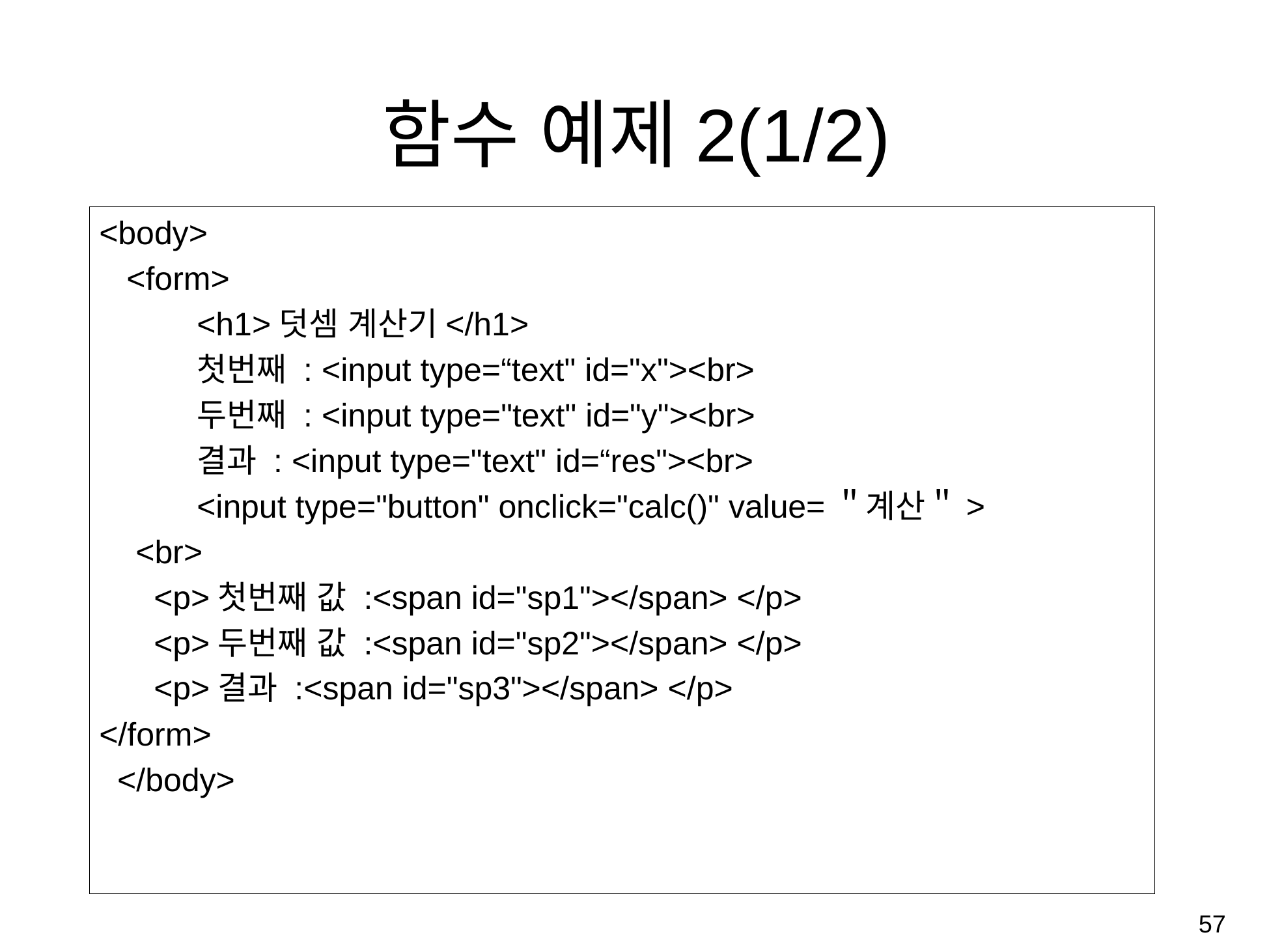

함수 예제2(1/2)
<body>
   <form>
	<h1>덧셈 계산기</h1>
	첫번째 : <input type=“text" id="x"><br>
	두번째 : <input type="text" id="y"><br>
	결과 : <input type="text" id=“res"><br>
	<input type="button" onclick="calc()" value=＂계산＂>
    <br>
      <p>첫번째 값 :<span id="sp1"></span> </p>
      <p>두번째 값 :<span id="sp2"></span> </p>
      <p>결과 :<span id="sp3"></span> </p>
</form>
  </body>
57